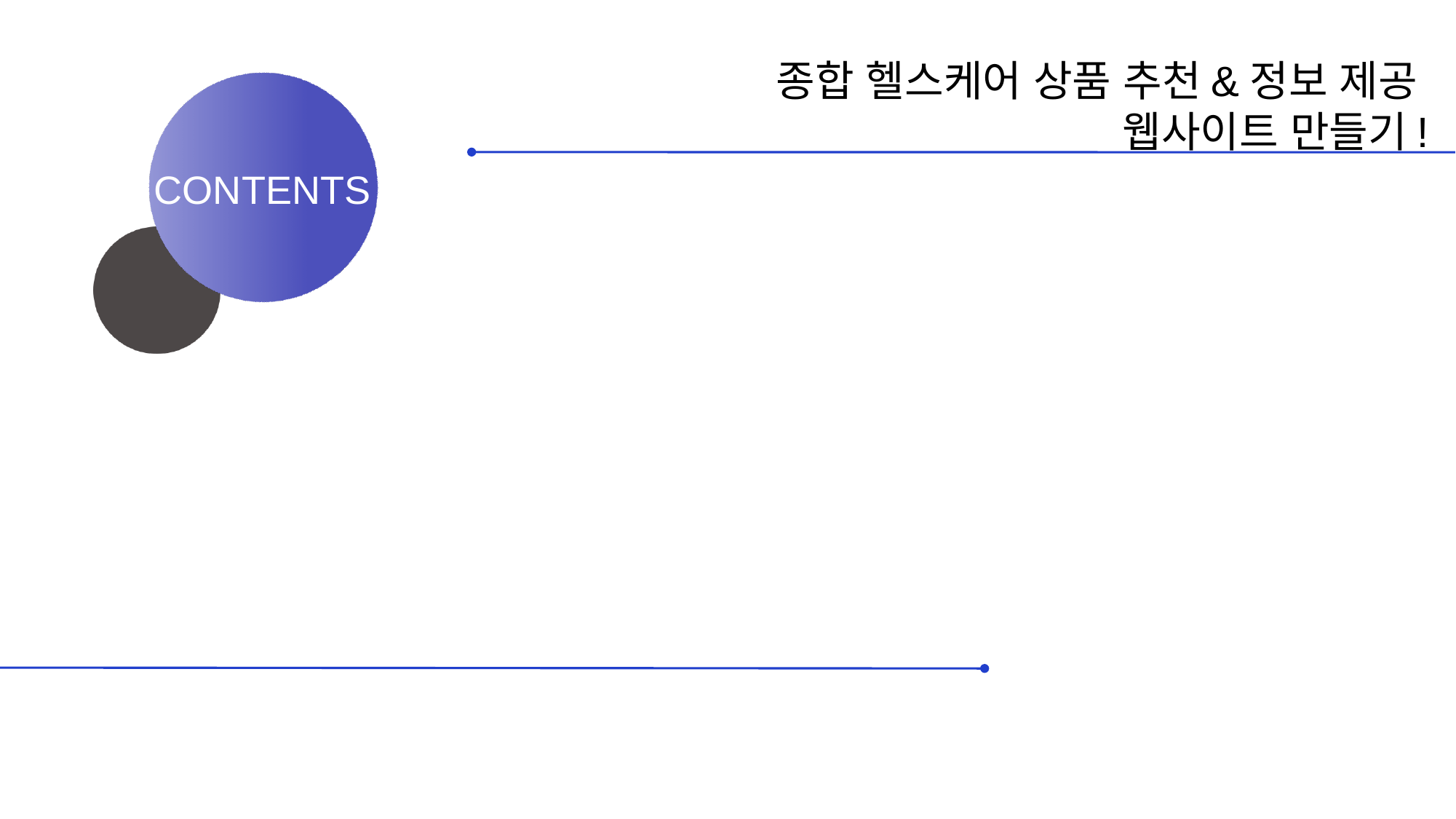

종합 헬스케어 상품 추천&정보 제공
웹사이트 만들기!
CONTENTS